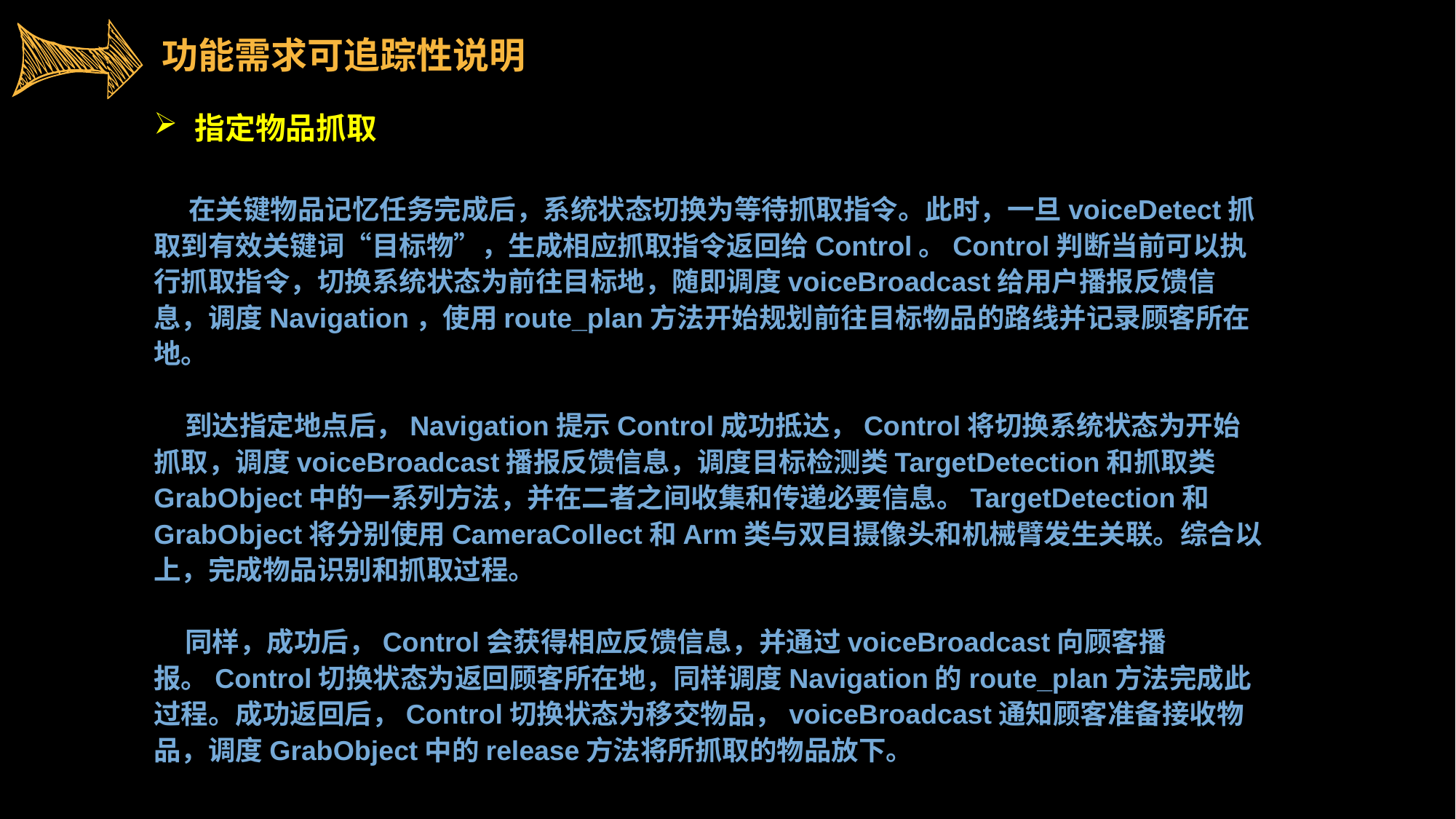

功能需求可追踪性说明
指定物品抓取

    在关键物品记忆任务完成后，系统状态切换为等待抓取指令。此时，一旦voiceDetect抓取到有效关键词“目标物”，生成相应抓取指令返回给Control。Control判断当前可以执行抓取指令，切换系统状态为前往目标地，随即调度voiceBroadcast给用户播报反馈信息，调度Navigation，使用route_plan方法开始规划前往目标物品的路线并记录顾客所在地。

    到达指定地点后，Navigation提示Control成功抵达，Control将切换系统状态为开始抓取，调度voiceBroadcast播报反馈信息，调度目标检测类TargetDetection和抓取类GrabObject中的一系列方法，并在二者之间收集和传递必要信息。TargetDetection和GrabObject将分别使用CameraCollect和Arm类与双目摄像头和机械臂发生关联。综合以上，完成物品识别和抓取过程。

    同样，成功后，Control会获得相应反馈信息，并通过voiceBroadcast向顾客播报。Control切换状态为返回顾客所在地，同样调度Navigation的route_plan方法完成此过程。成功返回后，Control切换状态为移交物品，voiceBroadcast通知顾客准备接收物品，调度GrabObject中的release方法将所抓取的物品放下。